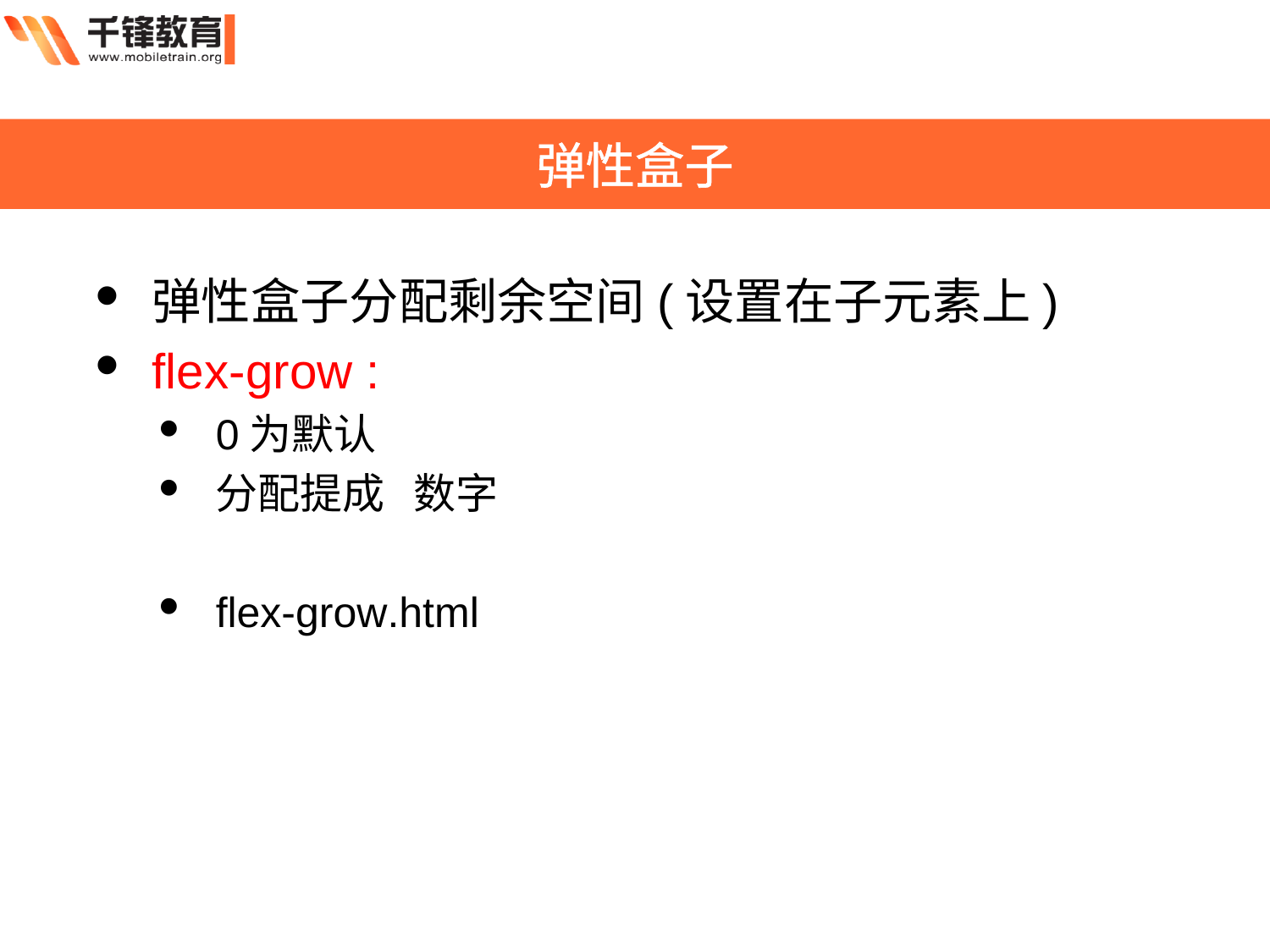

弹性盒子
弹性盒子分配剩余空间(设置在子元素上)
flex-grow :
0为默认
分配提成   数字

flex-grow.html